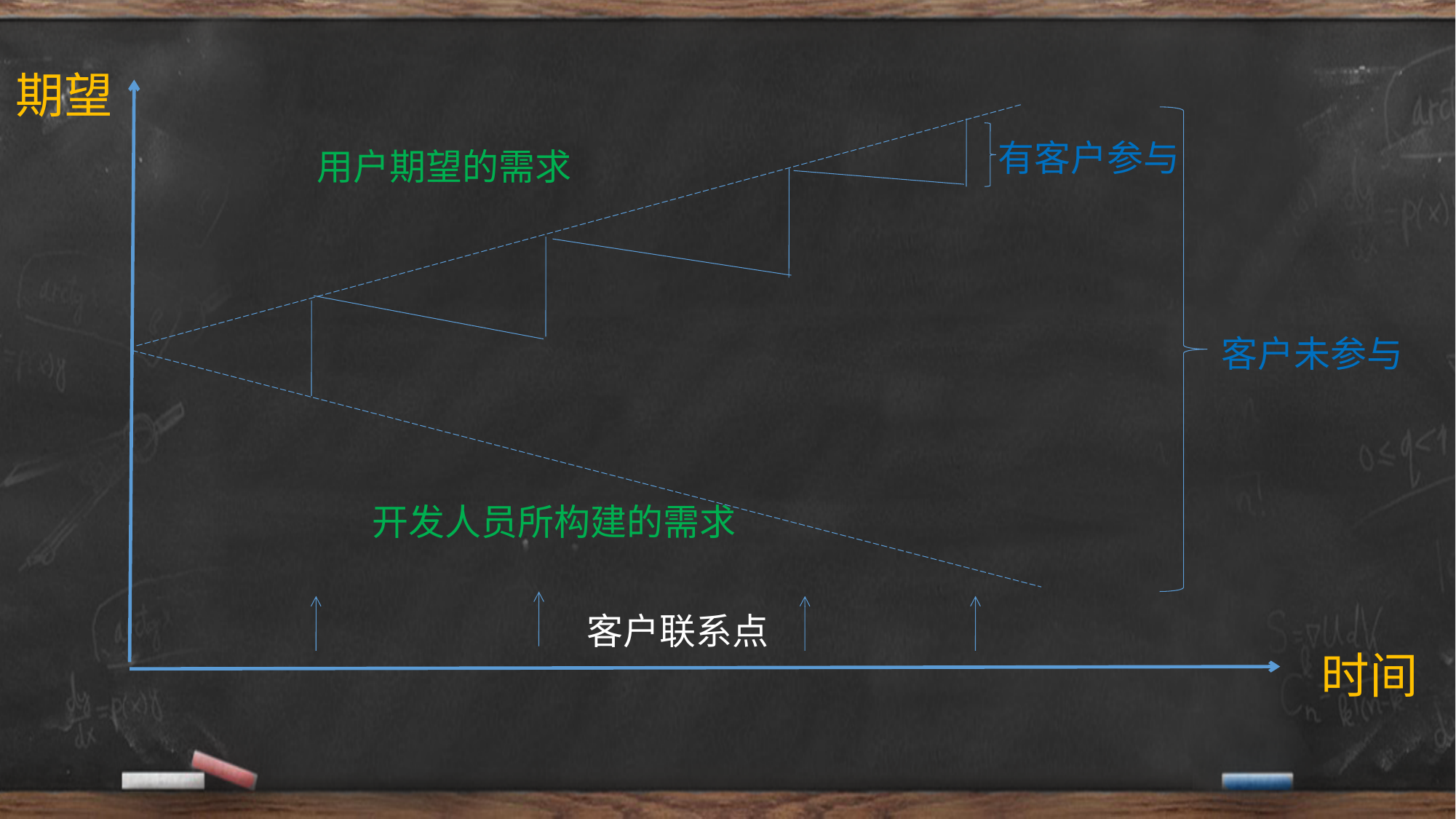

期望

有客户参与
用户期望的需求
客户未参与
开发人员所构建的需求
客户联系点
时间